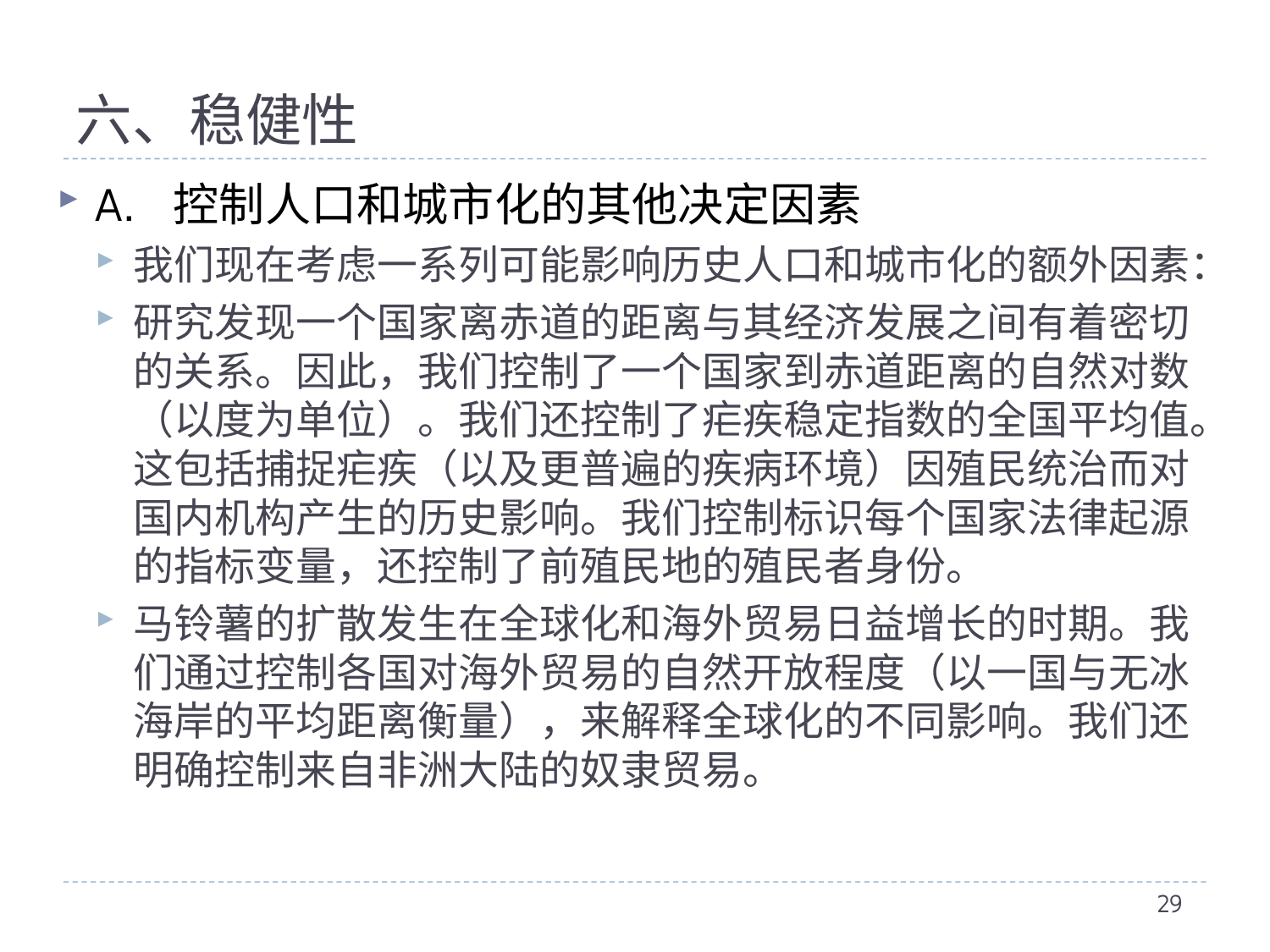

# 六、稳健性
A.  控制人口和城市化的其他决定因素
我们现在考虑一系列可能影响历史人口和城市化的额外因素：
研究发现一个国家离赤道的距离与其经济发展之间有着密切的关系。因此，我们控制了一个国家到赤道距离的自然对数（以度为单位）。我们还控制了疟疾稳定指数的全国平均值。这包括捕捉疟疾（以及更普遍的疾病环境）因殖民统治而对国内机构产生的历史影响。我们控制标识每个国家法律起源的指标变量，还控制了前殖民地的殖民者身份。
马铃薯的扩散发生在全球化和海外贸易日益增长的时期。我们通过控制各国对海外贸易的自然开放程度（以一国与无冰海岸的平均距离衡量），来解释全球化的不同影响。我们还明确控制来自非洲大陆的奴隶贸易。
29